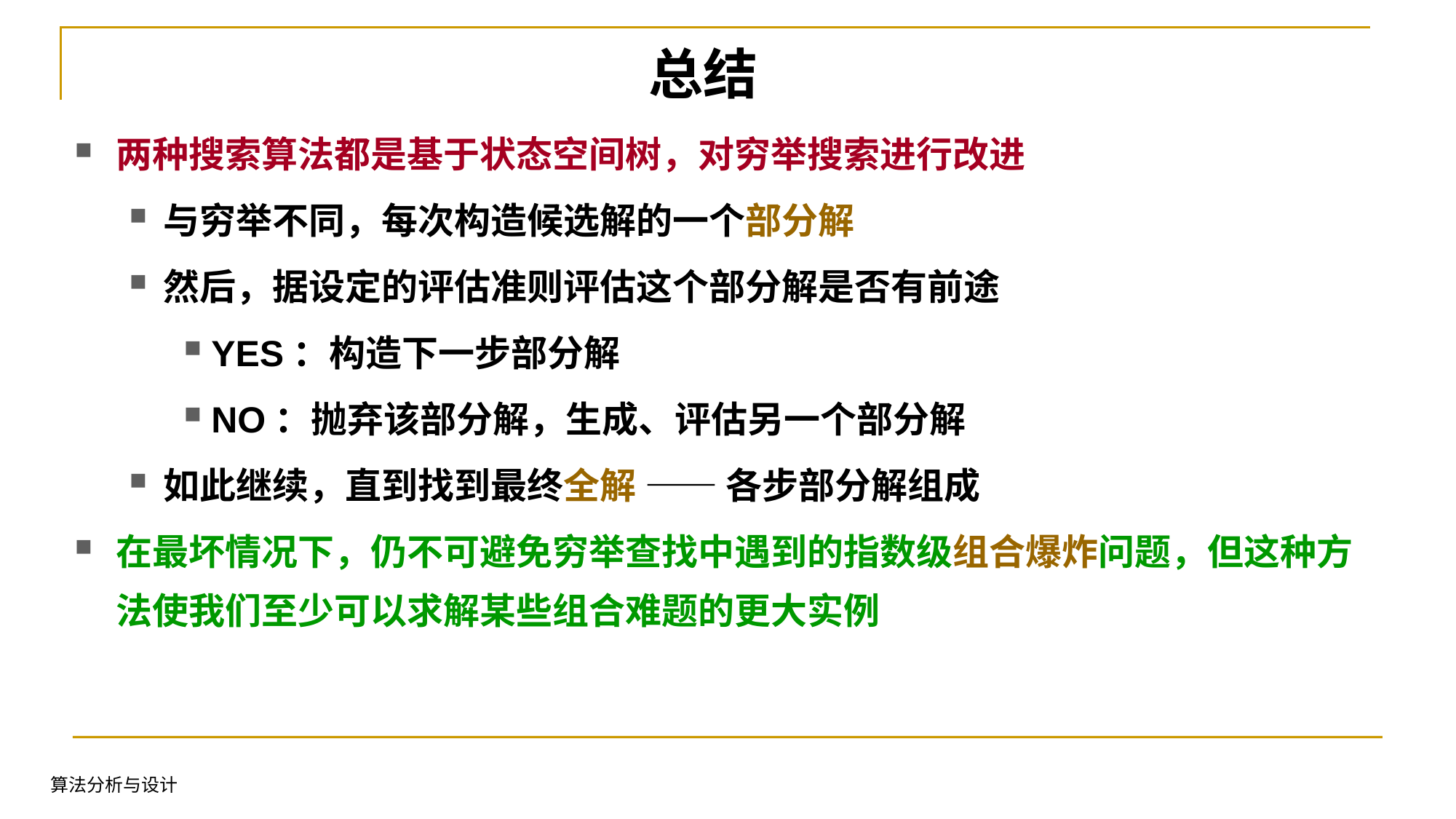

总结
两种搜索算法都是基于状态空间树，对穷举搜索进行改进
与穷举不同，每次构造候选解的一个部分解
然后，据设定的评估准则评估这个部分解是否有前途
YES：构造下一步部分解
NO：抛弃该部分解，生成、评估另一个部分解
如此继续，直到找到最终全解 —— 各步部分解组成
在最坏情况下，仍不可避免穷举查找中遇到的指数级组合爆炸问题，但这种方法使我们至少可以求解某些组合难题的更大实例
算法分析与设计